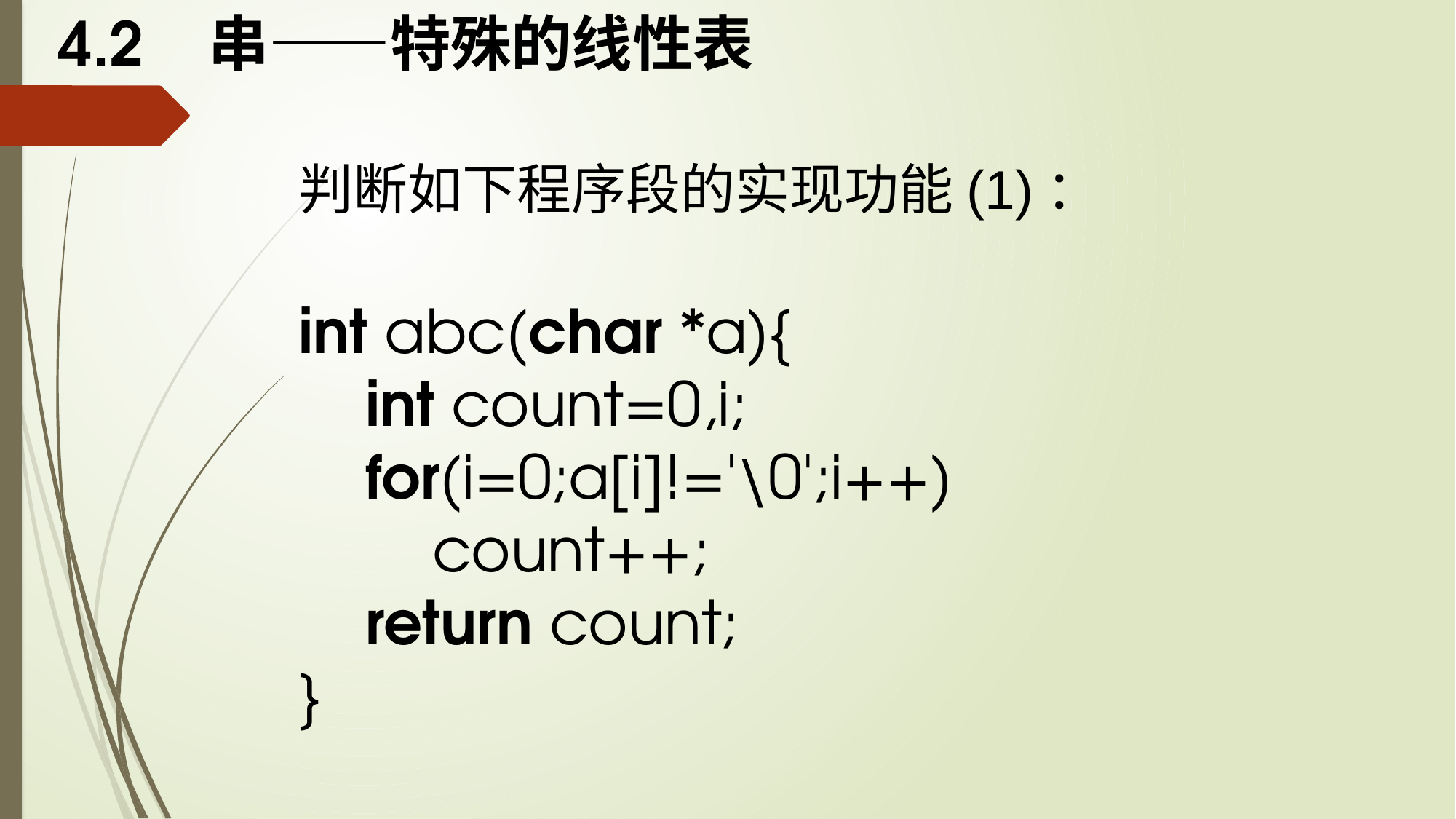

# 4.2   串——特殊的线性表
判断如下程序段的实现功能(1)：

int abc(char *a){
    int count=0,i;
    for(i=0;a[i]!='\0';i++)
        count++;
    return count;
}